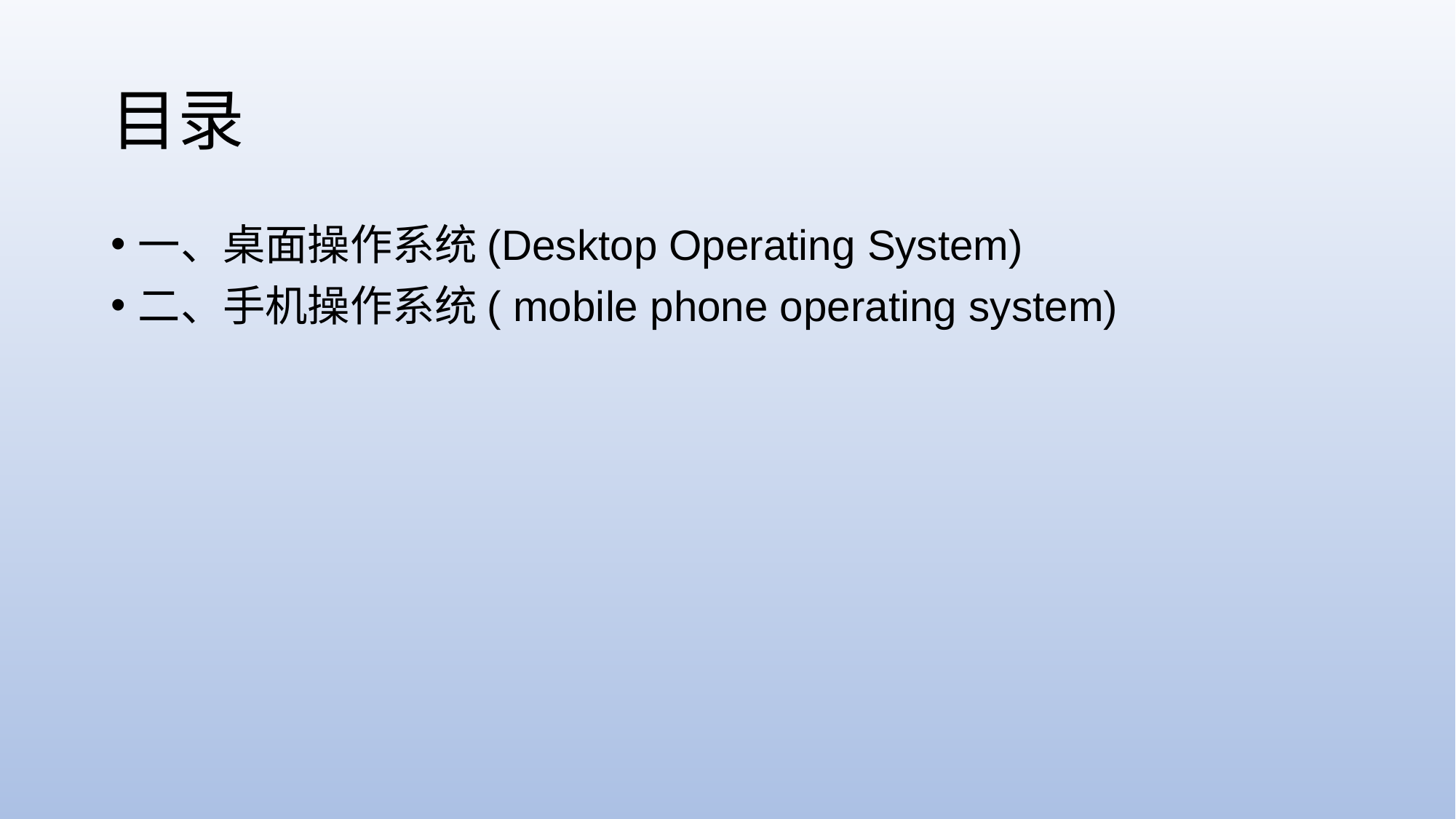

# 目录
一、桌面操作系统(Desktop Operating System)
二、手机操作系统( mobile phone operating system)